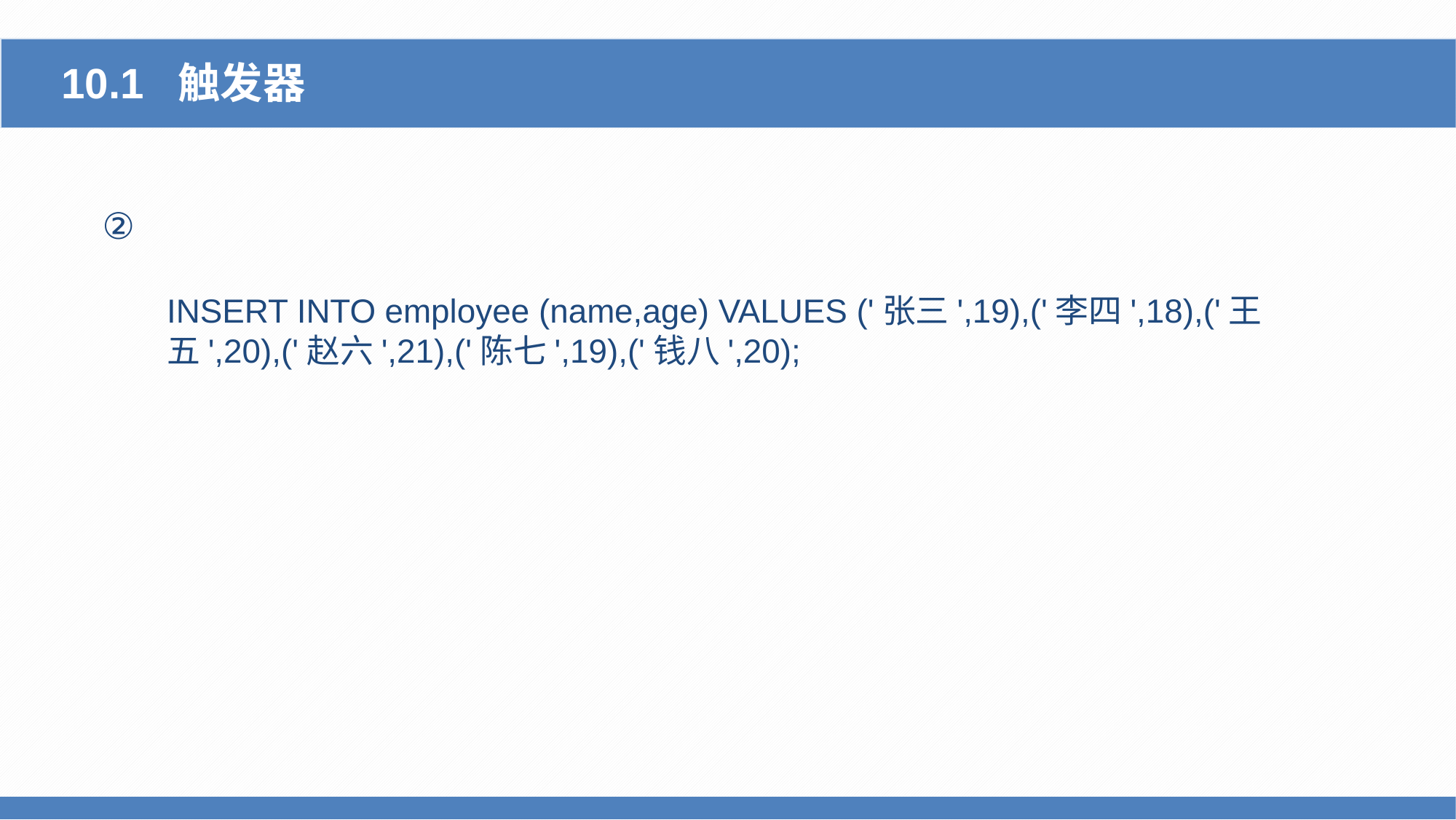

10.1  触发器

②

INSERT INTO employee (name,age) VALUES ('张三',19),('李四',18),('王五',20),('赵六',21),('陈七',19),('钱八',20);